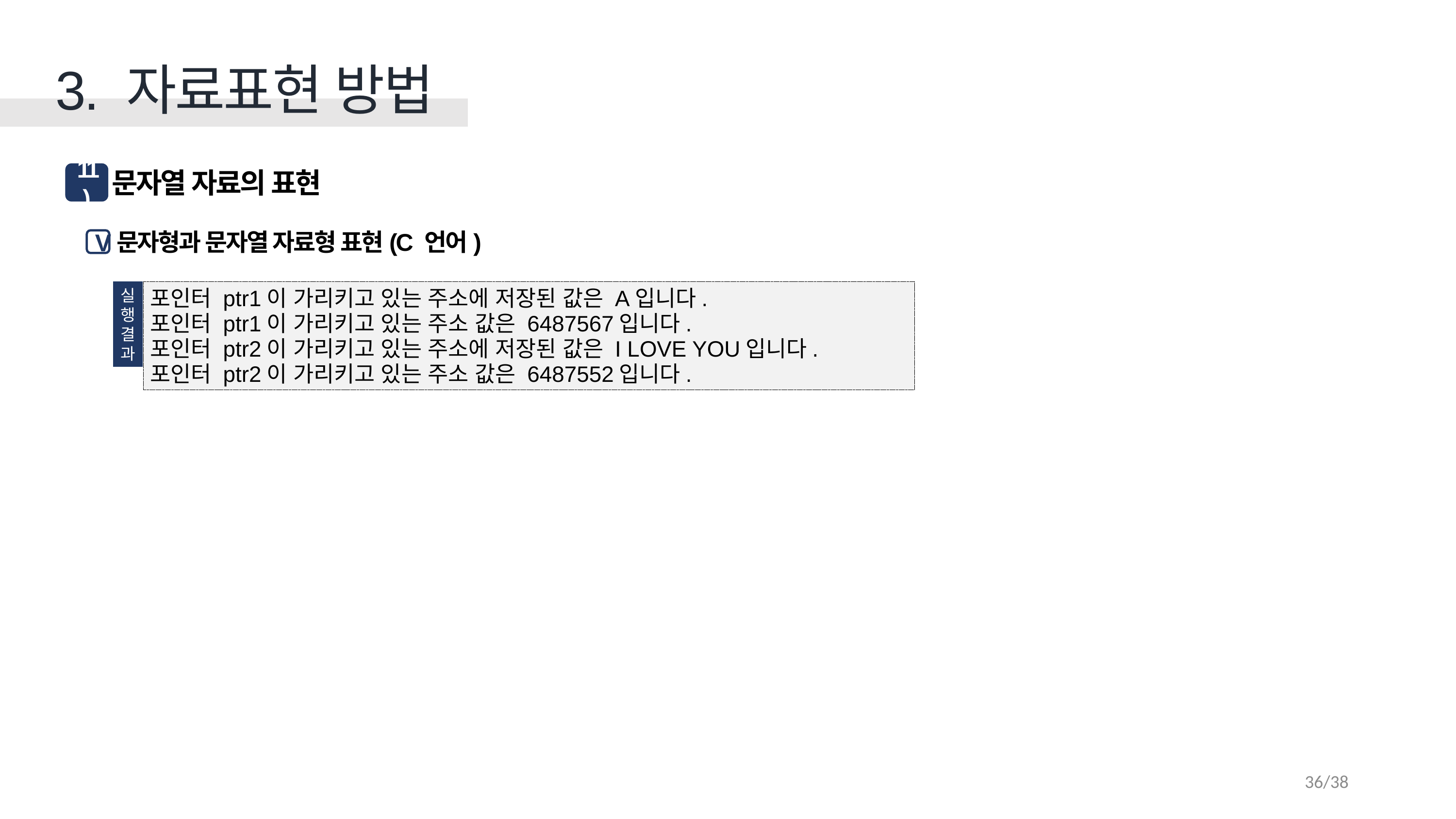

3. 자료표현 방법

문자열 자료의 표현
11)
문자형과 문자열 자료형 표현(C 언어)

V
실
행
결
과
포인터 ptr1이 가리키고 있는 주소에 저장된 값은 A입니다.
포인터 ptr1이 가리키고 있는 주소 값은 6487567입니다.
포인터 ptr2이 가리키고 있는 주소에 저장된 값은 I LOVE YOU입니다.
포인터 ptr2이 가리키고 있는 주소 값은 6487552입니다.
36/38